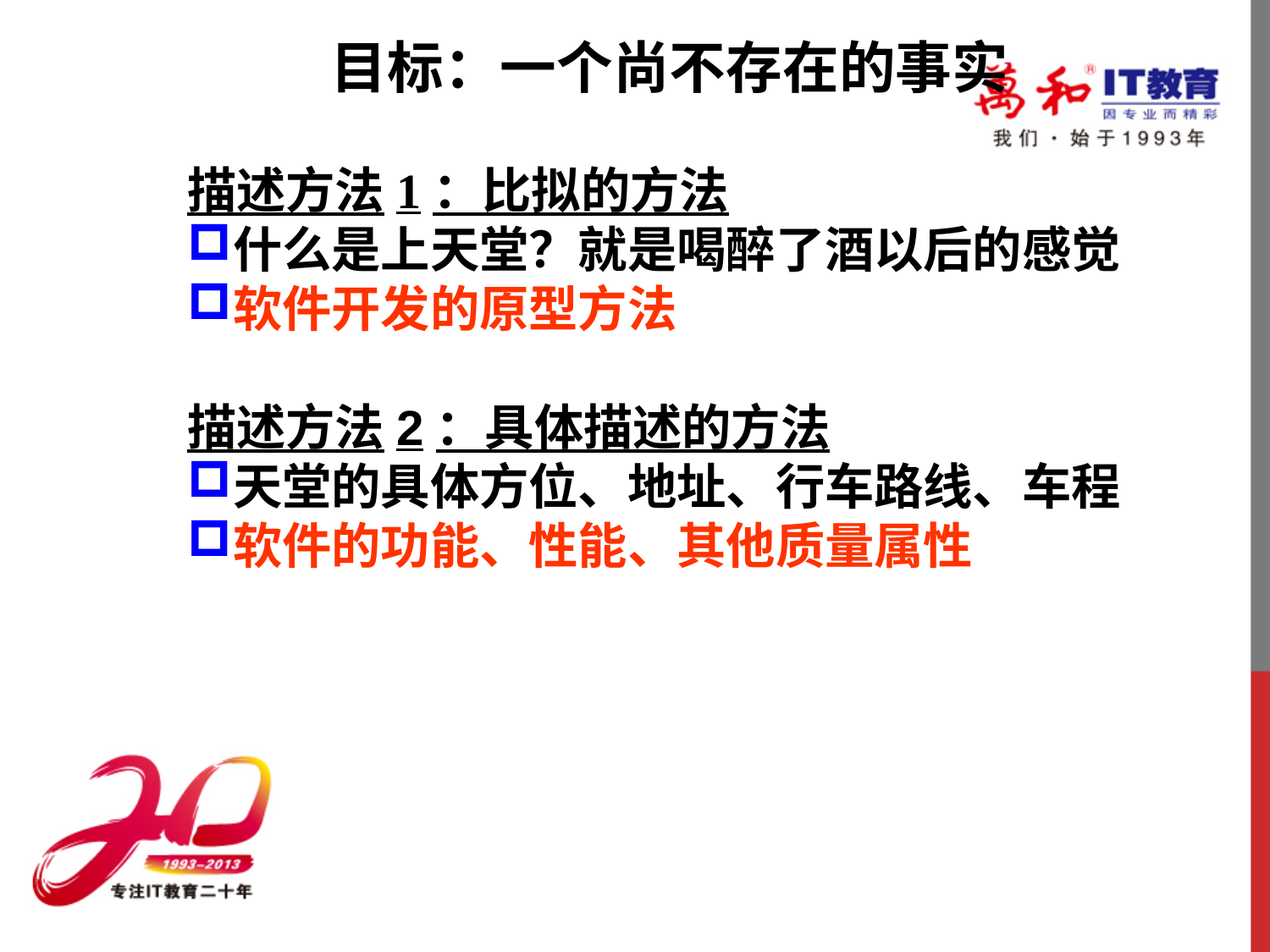

目标：一个尚不存在的事实

描述方法1：比拟的方法
什么是上天堂？就是喝醉了酒以后的感觉
软件开发的原型方法

描述方法2：具体描述的方法
天堂的具体方位、地址、行车路线、车程
软件的功能、性能、其他质量属性